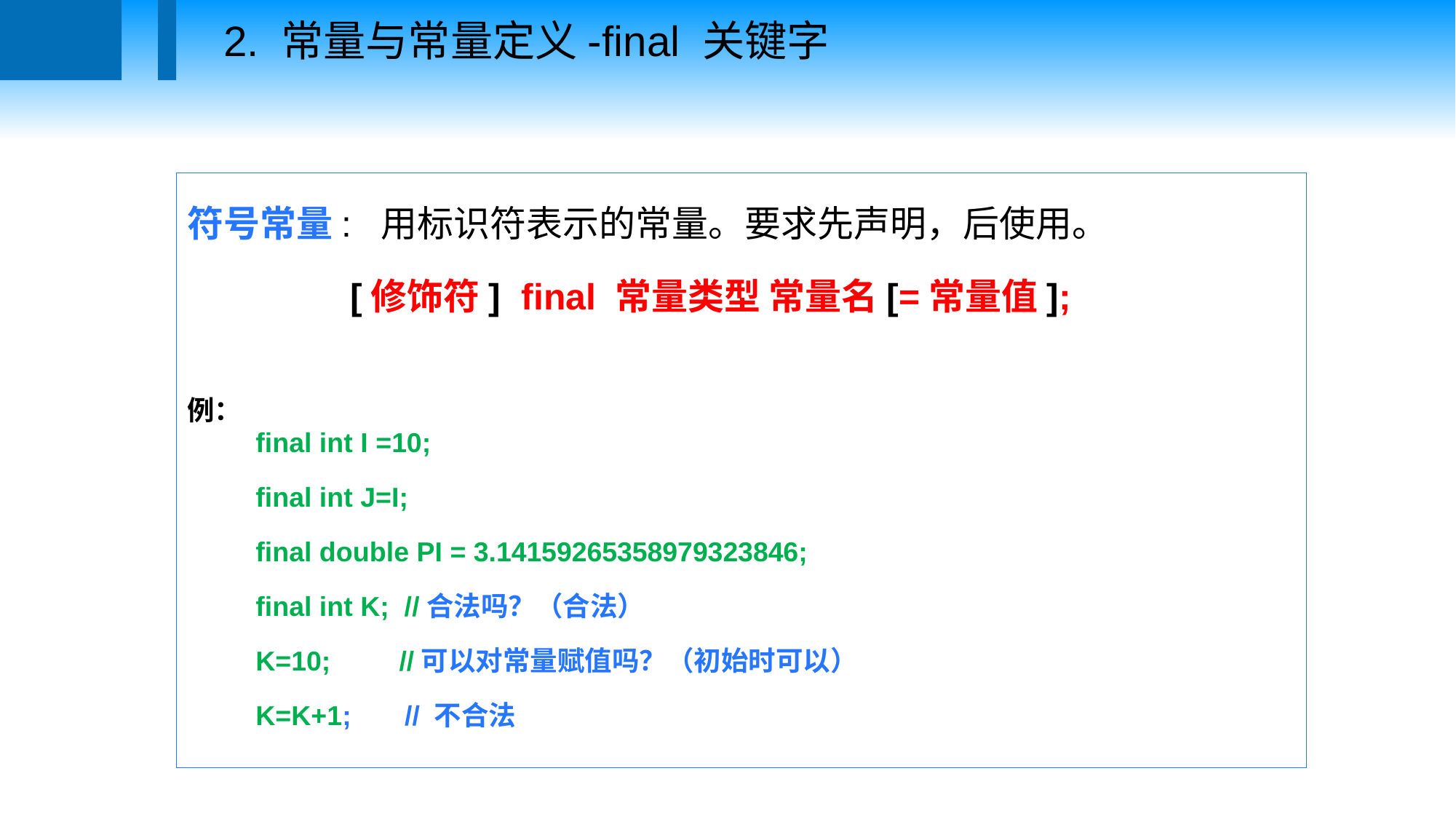

2. 常量与常量定义-final 关键字
符号常量:  用标识符表示的常量。要求先声明，后使用。
                [修饰符]  final 常量类型 常量名[=常量值];

例：
         final int I =10;
         final int J=I;
         final double PI = 3.14159265358979323846;
         final int K;  //合法吗？（合法）
         K=10;         //可以对常量赋值吗？（初始时可以）
         K=K+1;       // 不合法